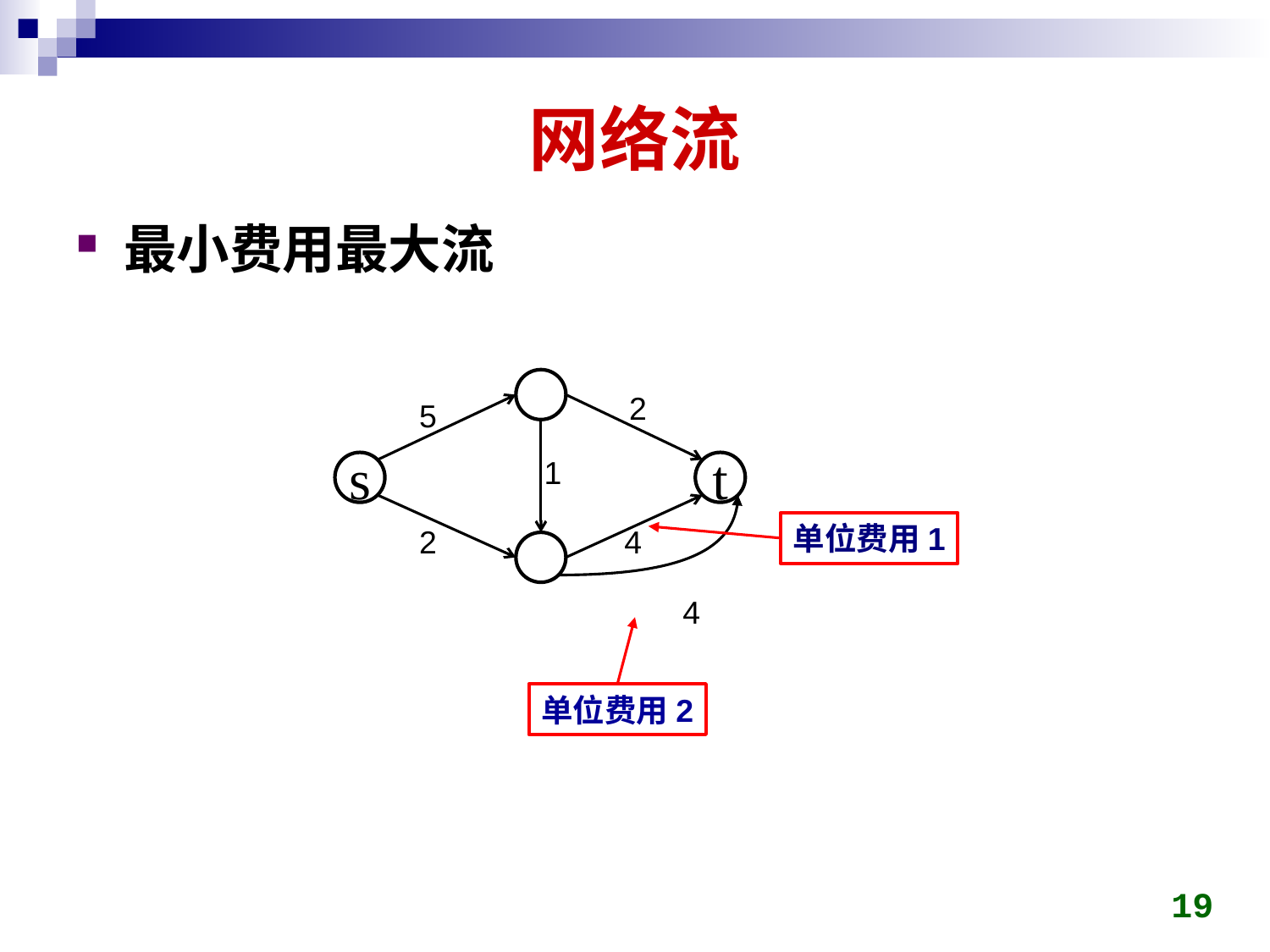

# 网络流
最小费用最大流

2
5
1
s
t
2
4

单位费用1
4
单位费用2
19